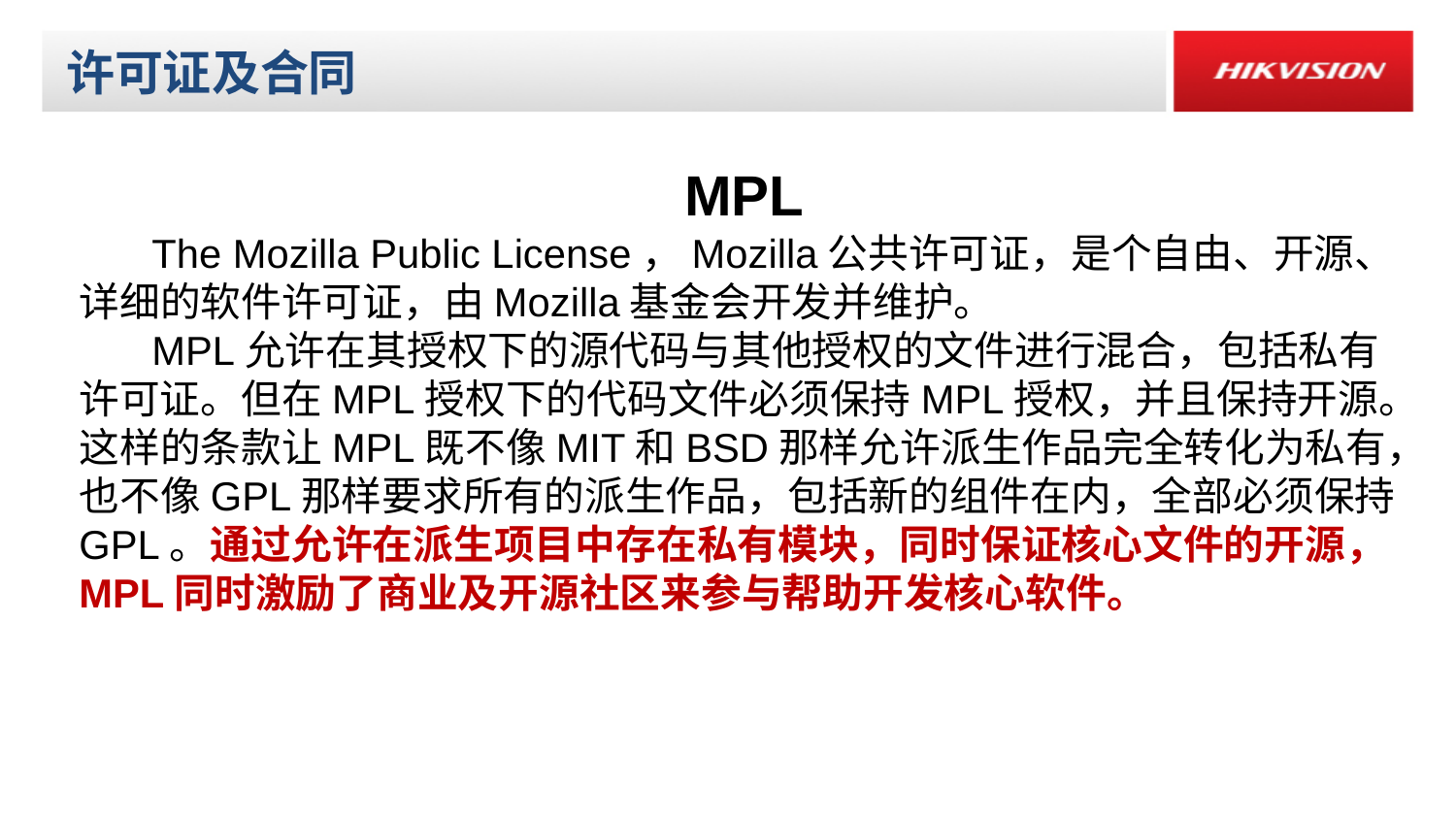

# 许可证及合同
MPL
The Mozilla Public License，Mozilla公共许可证，是个自由、开源、详细的软件许可证，由Mozilla基金会开发并维护。
MPL允许在其授权下的源代码与其他授权的文件进行混合，包括私有许可证。但在MPL授权下的代码文件必须保持MPL授权，并且保持开源。这样的条款让MPL既不像MIT和BSD那样允许派生作品完全转化为私有，也不像GPL那样要求所有的派生作品，包括新的组件在内，全部必须保持GPL。通过允许在派生项目中存在私有模块，同时保证核心文件的开源，MPL同时激励了商业及开源社区来参与帮助开发核心软件。